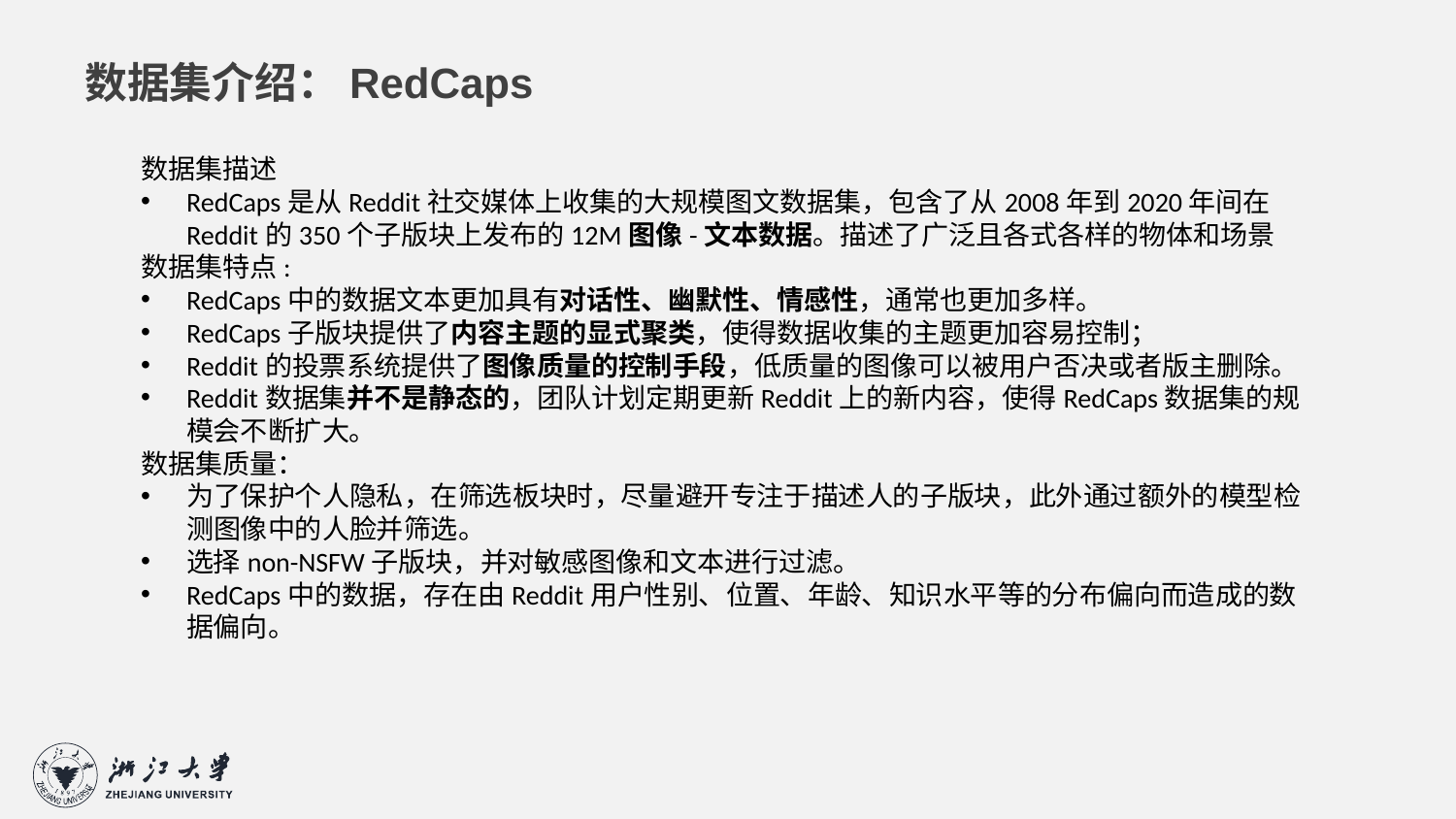

数据集介绍：RedCaps
数据集描述
RedCaps是从Reddit社交媒体上收集的大规模图文数据集，包含了从2008年到2020年间在Reddit的350个子版块上发布的12M图像-文本数据。描述了广泛且各式各样的物体和场景
数据集特点:
RedCaps中的数据文本更加具有对话性、幽默性、情感性，通常也更加多样。
RedCaps子版块提供了内容主题的显式聚类，使得数据收集的主题更加容易控制；
Reddit的投票系统提供了图像质量的控制手段，低质量的图像可以被用户否决或者版主删除。
Reddit数据集并不是静态的，团队计划定期更新Reddit上的新内容，使得RedCaps数据集的规模会不断扩大。
数据集质量：
为了保护个人隐私，在筛选板块时，尽量避开专注于描述人的子版块，此外通过额外的模型检测图像中的人脸并筛选。
选择non-NSFW子版块，并对敏感图像和文本进行过滤。
RedCaps中的数据，存在由Reddit用户性别、位置、年龄、知识水平等的分布偏向而造成的数据偏向。